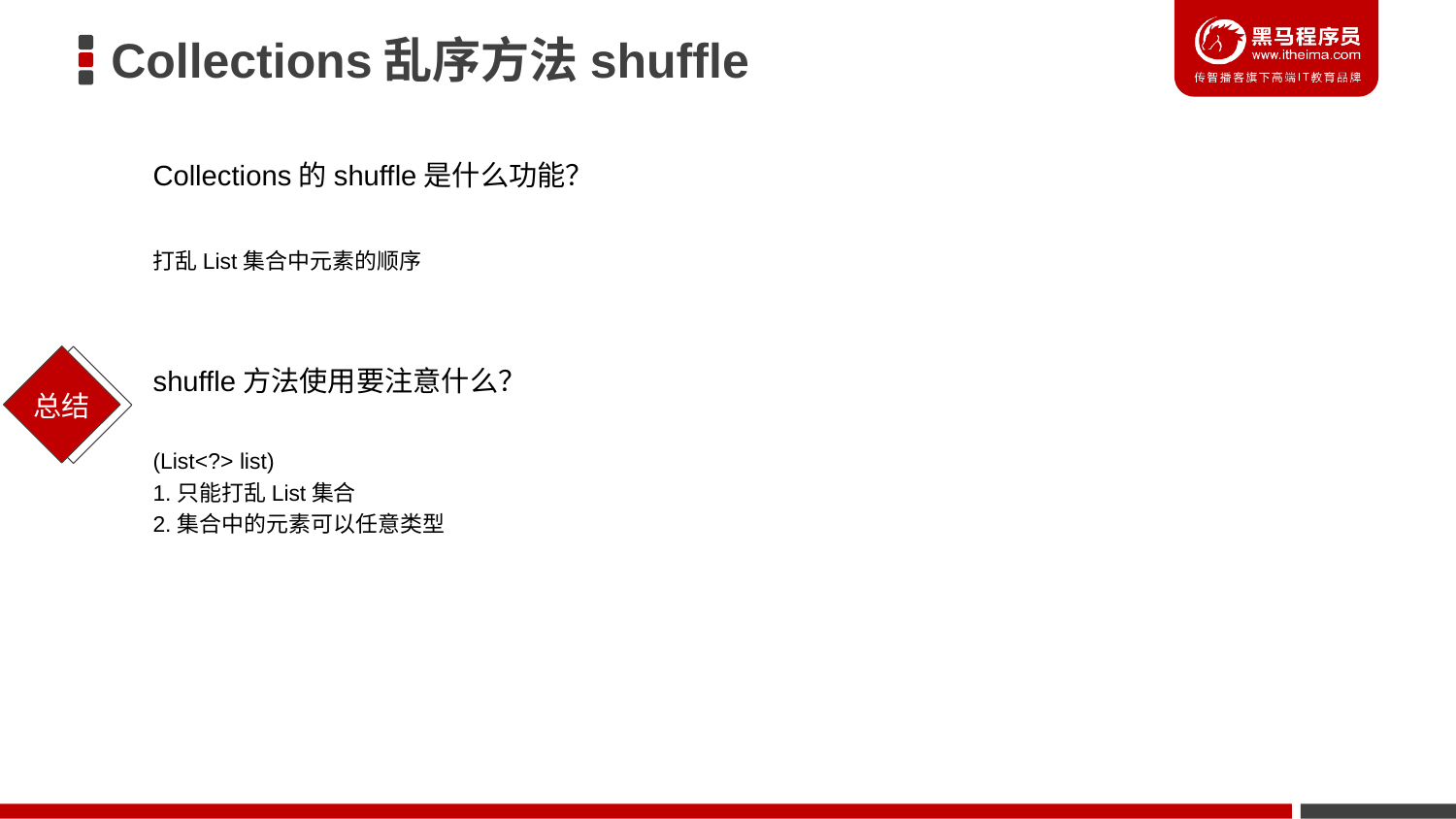

# Collections乱序方法shuffle
Collections的shuffle是什么功能？
打乱List集合中元素的顺序
shuffle方法使用要注意什么？
(List<?> list)
1.只能打乱List集合
2.集合中的元素可以任意类型